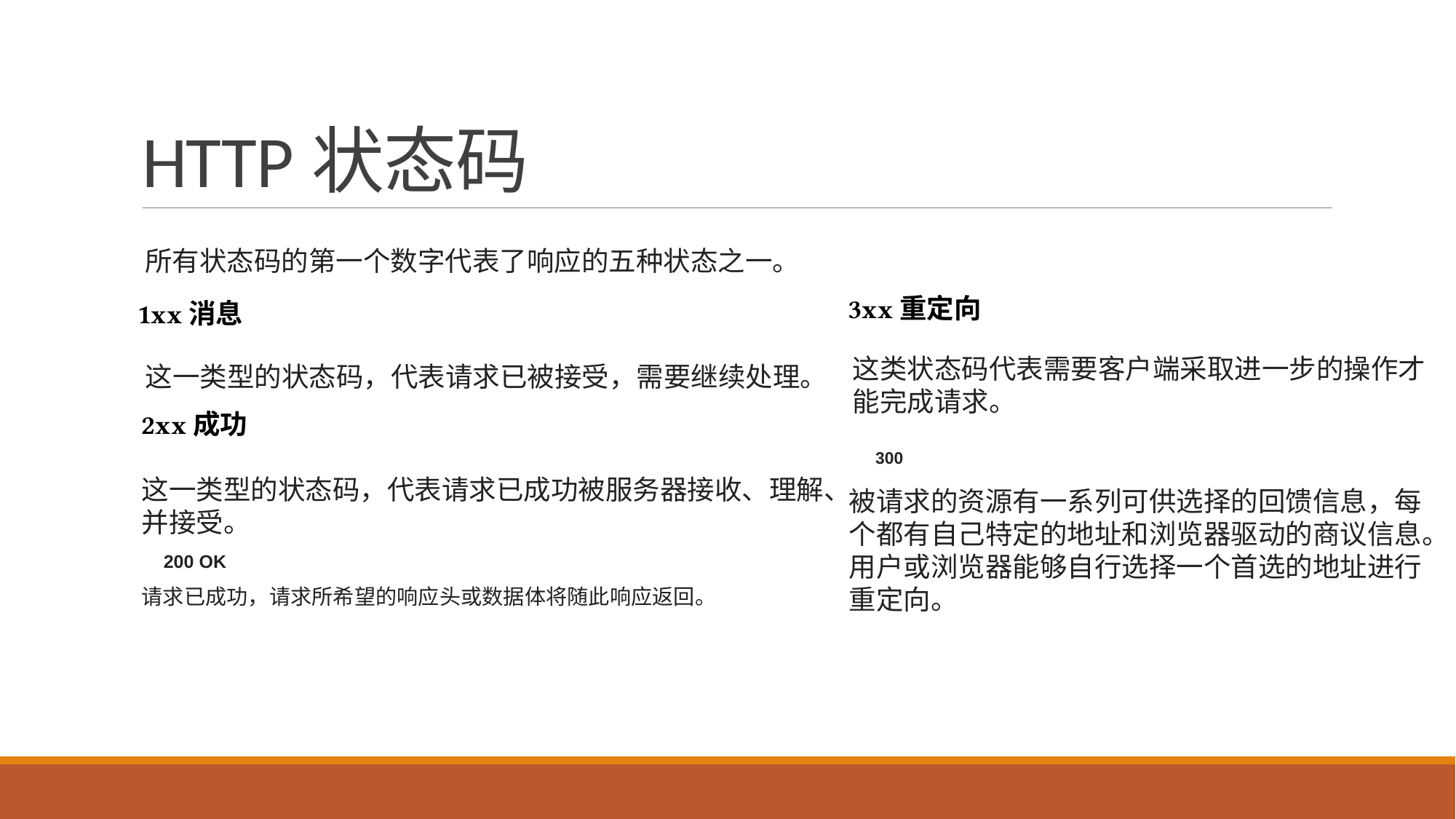

# HTTP状态码
所有状态码的第一个数字代表了响应的五种状态之一。
3xx重定向
1xx消息
这类状态码代表需要客户端采取进一步的操作才能完成请求。
这一类型的状态码，代表请求已被接受，需要继续处理。
2xx成功

这一类型的状态码，代表请求已成功被服务器接收、理解、并接受。
300
被请求的资源有一系列可供选择的回馈信息，每个都有自己特定的地址和浏览器驱动的商议信息。用户或浏览器能够自行选择一个首选的地址进行重定向。
200 OK
请求已成功，请求所希望的响应头或数据体将随此响应返回。